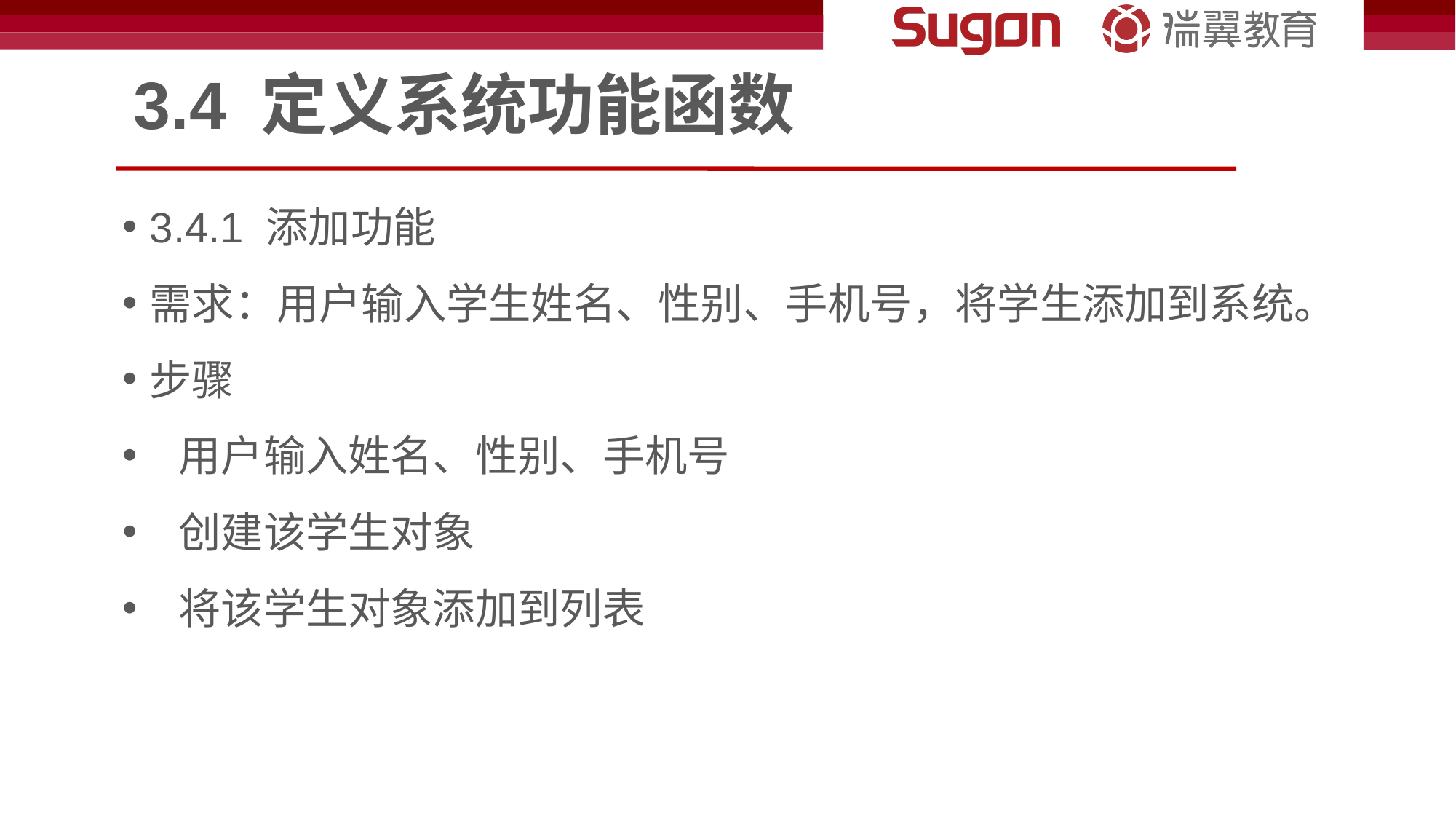

# 3.4 定义系统功能函数
3.4.1 添加功能
需求：用户输入学生姓名、性别、手机号，将学生添加到系统。
步骤
  用户输入姓名、性别、手机号
  创建该学生对象
  将该学生对象添加到列表